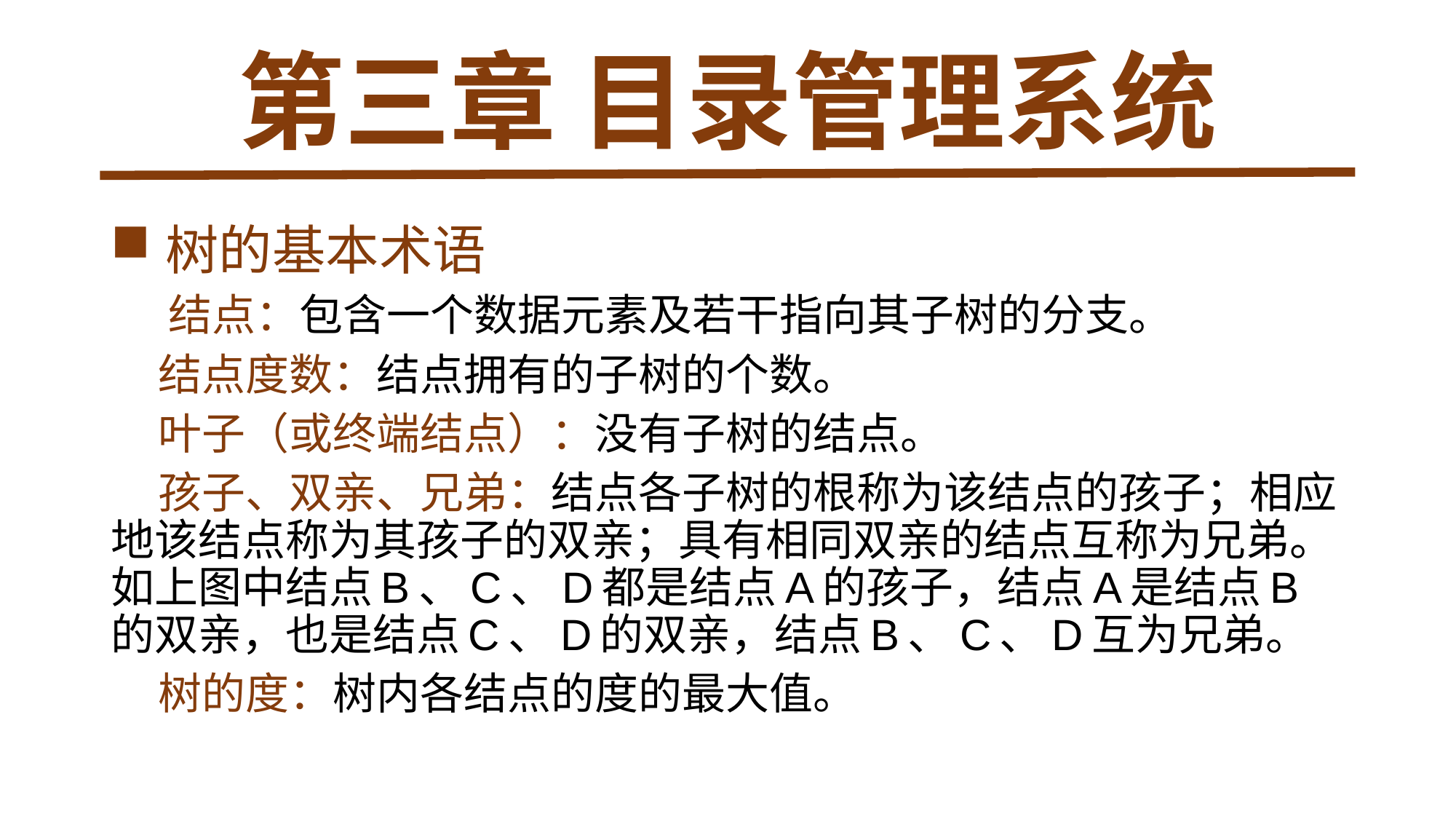

# 第三章 目录管理系统
 树的基本术语
     结点：包含一个数据元素及若干指向其子树的分支。
    结点度数：结点拥有的子树的个数。
    叶子（或终端结点）：没有子树的结点。
    孩子、双亲、兄弟：结点各子树的根称为该结点的孩子；相应地该结点称为其孩子的双亲；具有相同双亲的结点互称为兄弟。如上图中结点B、C、D都是结点A的孩子，结点A是结点B的双亲，也是结点C、D的双亲，结点B、C、D互为兄弟。
    树的度：树内各结点的度的最大值。